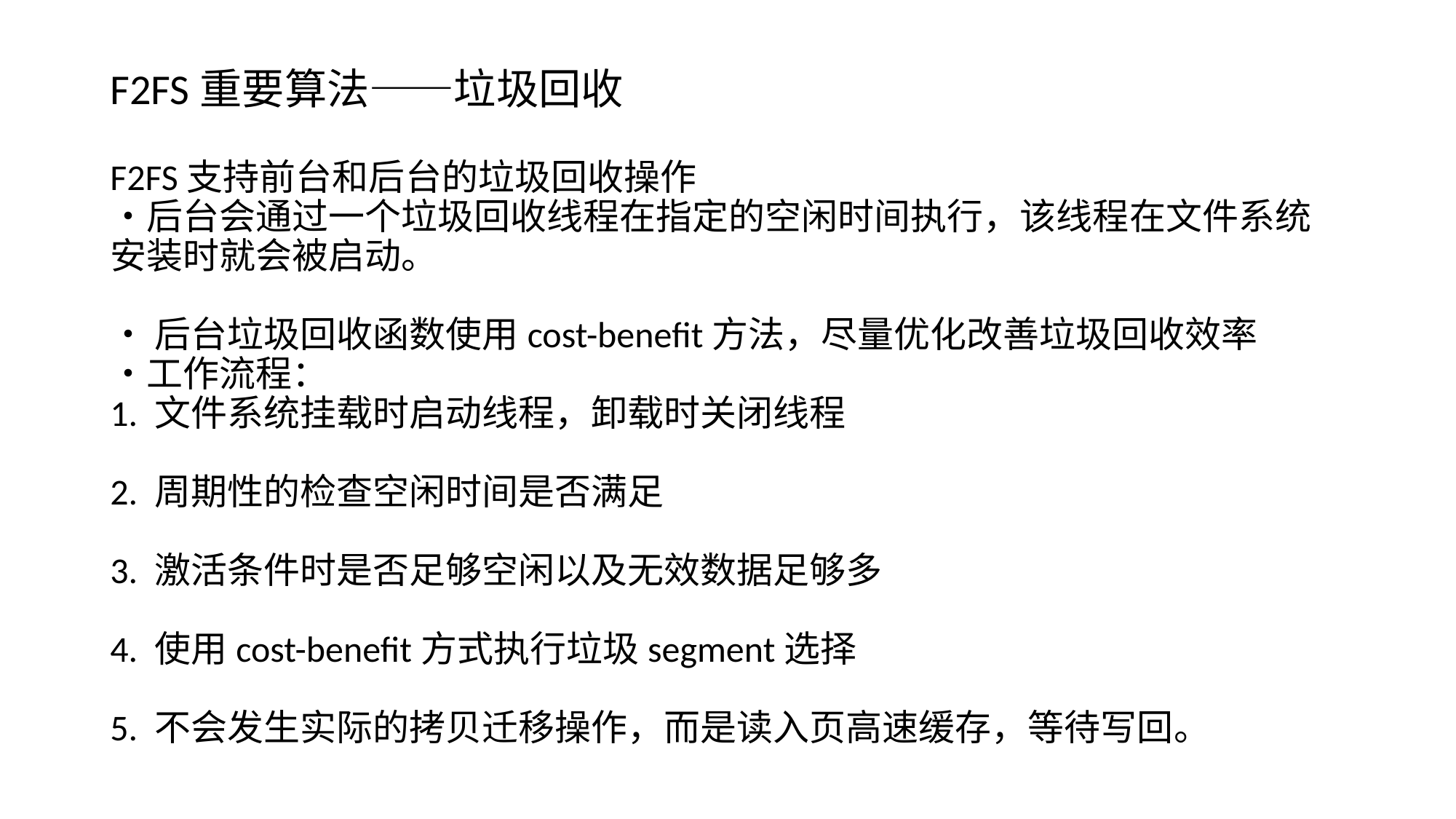

# F2FS重要算法——垃圾回收 F2FS支持前台和后台的垃圾回收操作 •后台会通过一个垃圾回收线程在指定的空闲时间执行，该线程在文件系统安装时就会被启动。 • 后台垃圾回收函数使用cost-benefit方法，尽量优化改善垃圾回收效率 •工作流程： 1. 文件系统挂载时启动线程，卸载时关闭线程 2. 周期性的检查空闲时间是否满足 3. 激活条件时是否足够空闲以及无效数据足够多 4. 使用cost-benefit方式执行垃圾segment选择 5. 不会发生实际的拷贝迁移操作，而是读入页高速缓存，等待写回。